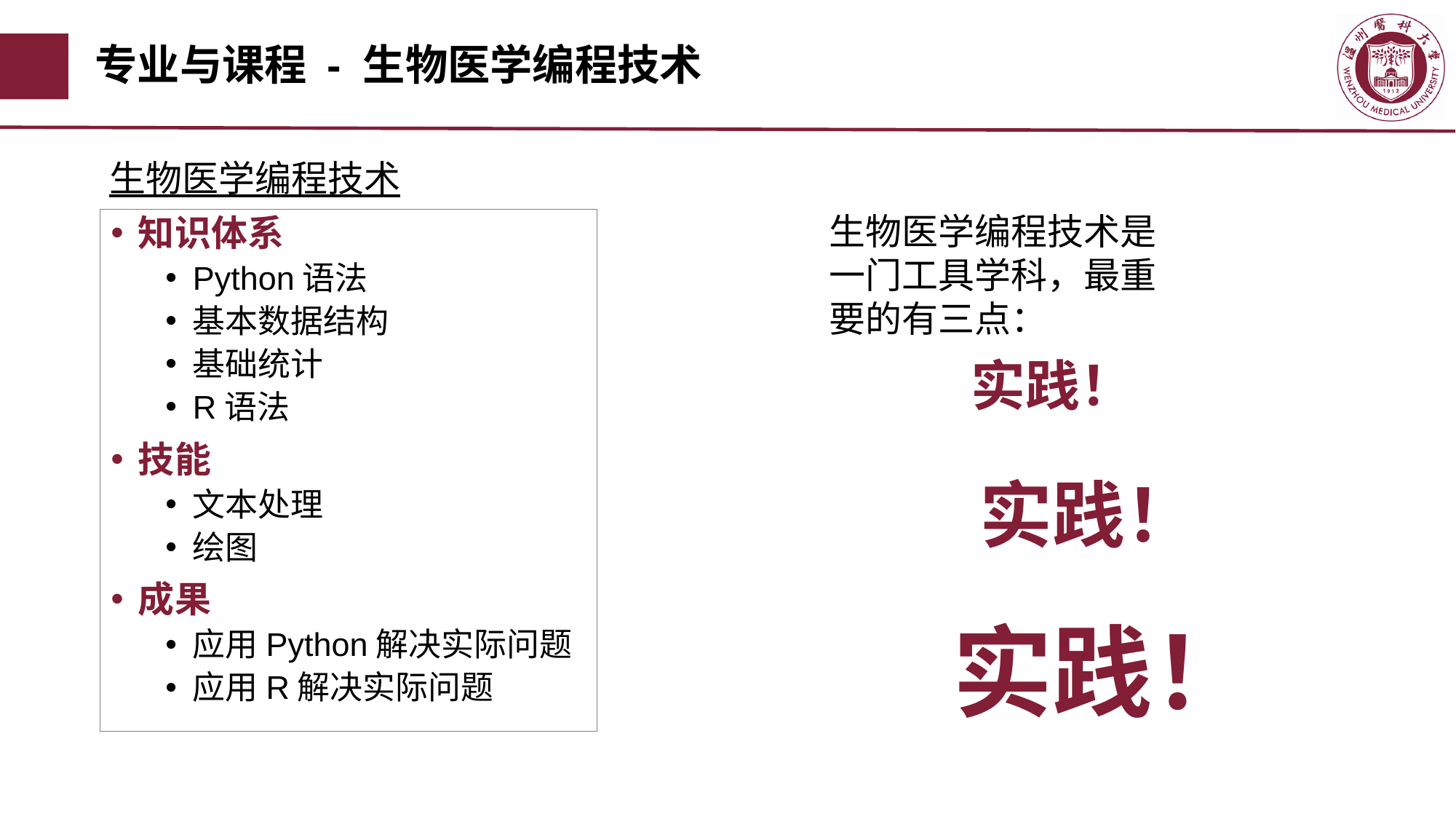

# 专业与课程 - 生物医学编程技术
生物医学编程技术
生物医学编程技术是一门工具学科，最重要的有三点：
知识体系
Python语法
基本数据结构
基础统计
R语法
技能
文本处理
绘图
成果
应用Python解决实际问题
应用R解决实际问题
实践！
实践！
实践！